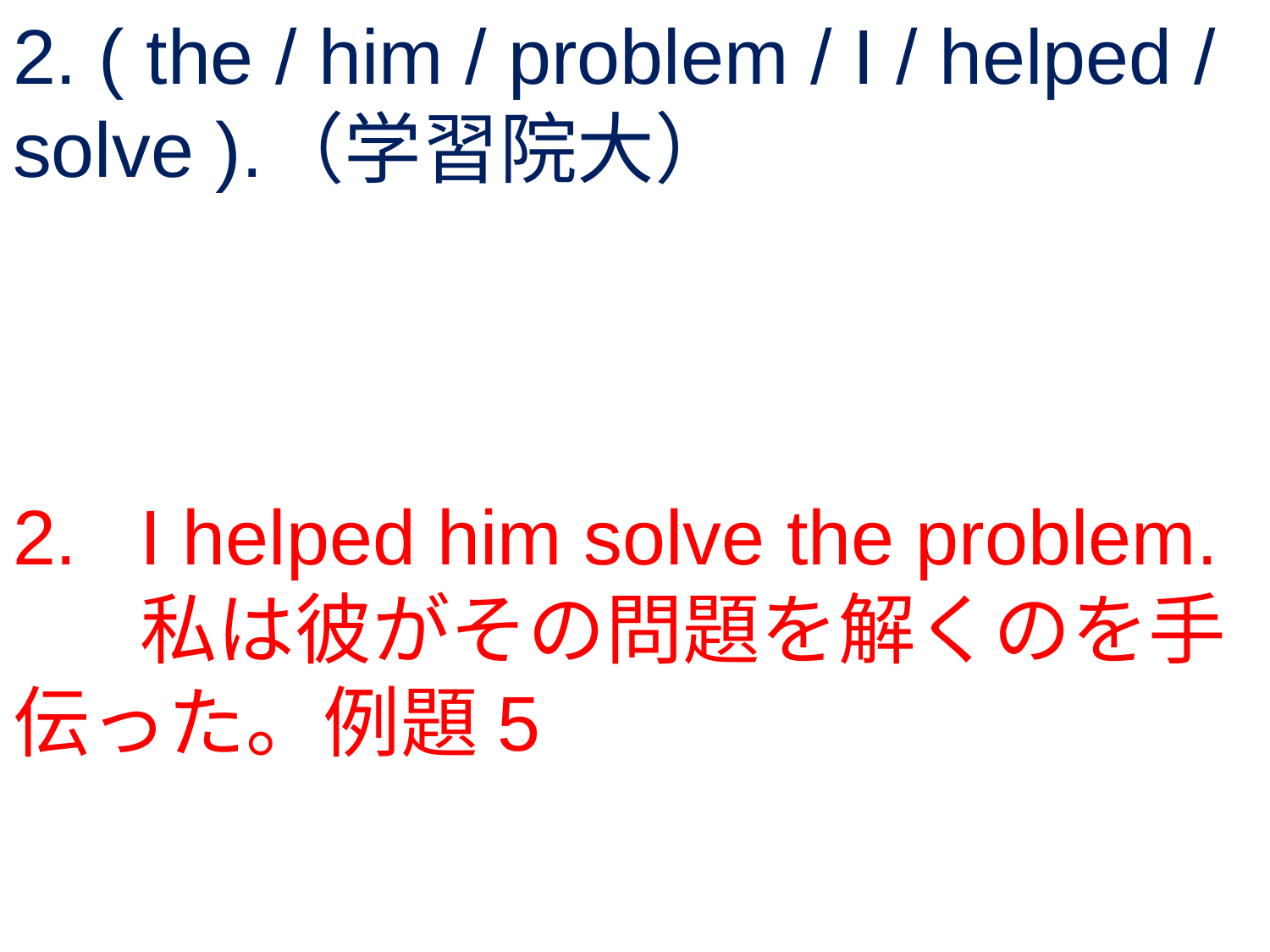

# 2. ( the / him / problem / I / helped / solve ).	（学習院大）
2.	I helped him solve the problem.	私は彼がその問題を解くのを手伝った。例題5